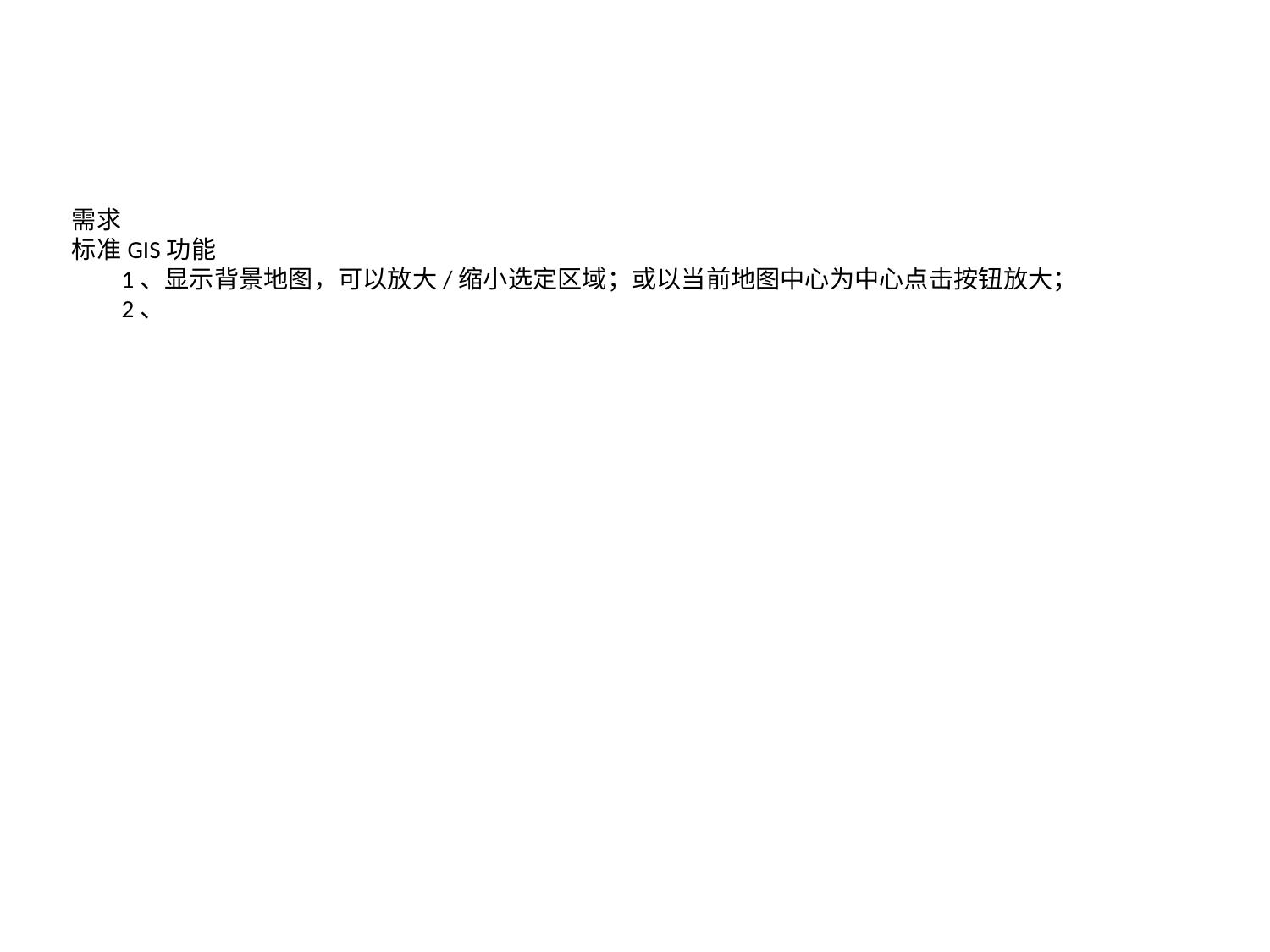

需求
标准GIS功能
         1、显示背景地图，可以放大/缩小选定区域；或以当前地图中心为中心点击按钮放大；
         2、